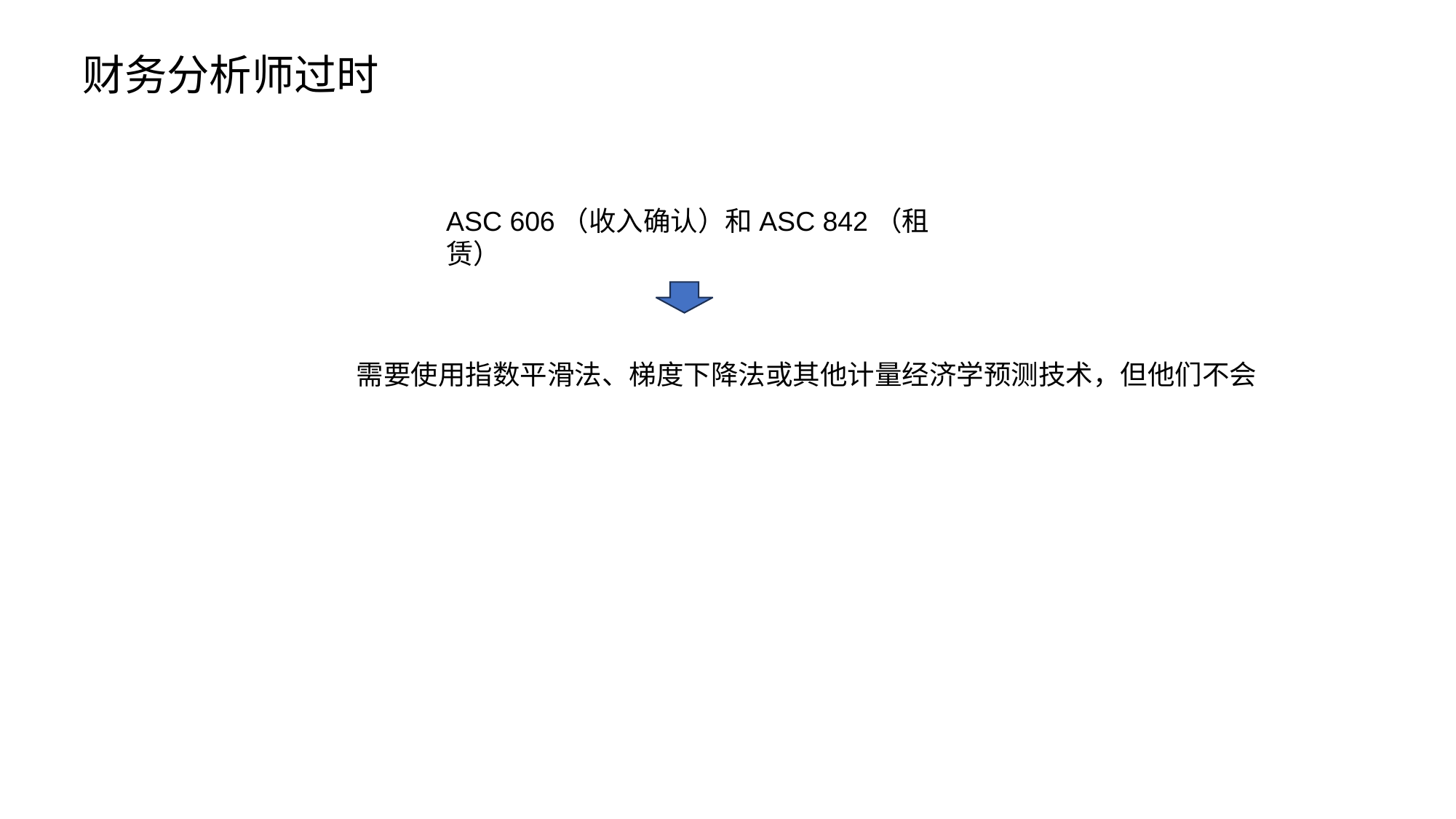

财务分析师过时
ASC 606（收入确认）和ASC 842（租赁）

需要使用指数平滑法、梯度下降法或其他计量经济学预测技术，但他们不会